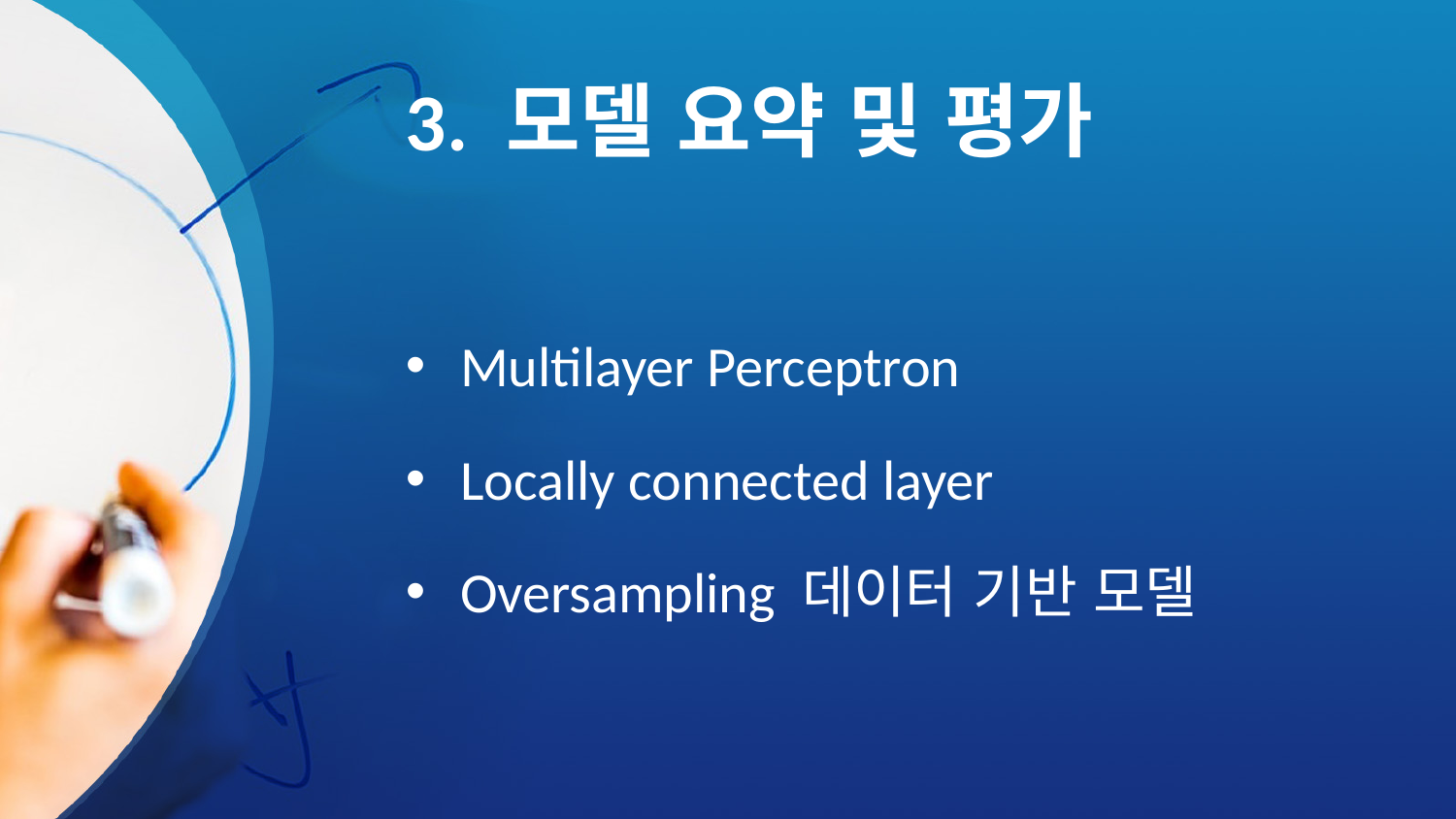

# 3. 모델 요약 및 평가
Multilayer Perceptron
Locally connected layer
Oversampling 데이터 기반 모델